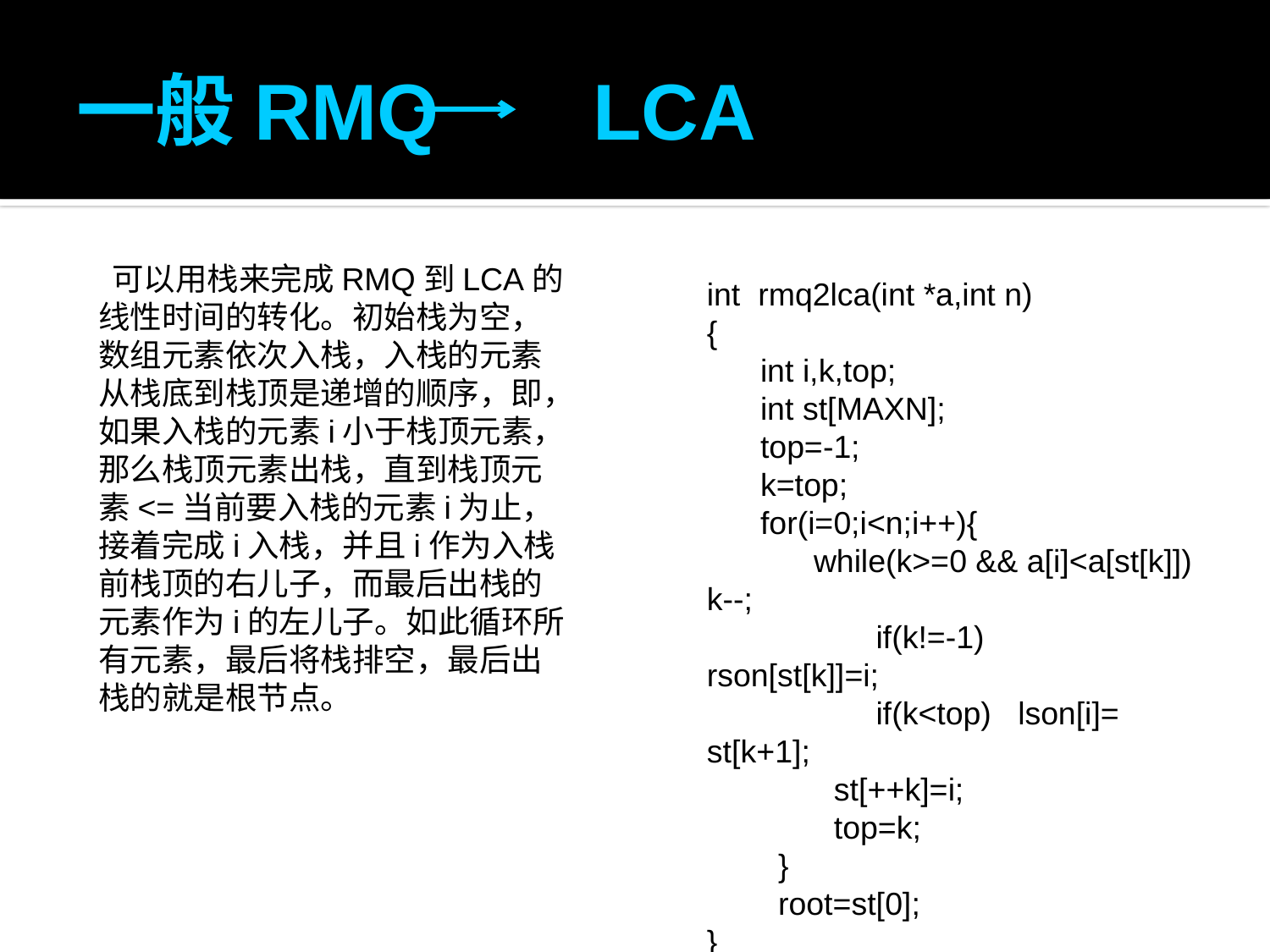

# 一般RMQ       LCA
       可以用栈来完成RMQ到LCA的线性时间的转化。初始栈为空，数组元素依次入栈，入栈的元素从栈底到栈顶是递增的顺序，即，如果入栈的元素i小于栈顶元素，那么栈顶元素出栈，直到栈顶元素<=当前要入栈的元素i为止，接着完成i入栈，并且i作为入栈前栈顶的右儿子，而最后出栈的元素作为i的左儿子。如此循环所有元素，最后将栈排空，最后出栈的就是根节点。
int  rmq2lca(int *a,int n)
{
      int i,k,top;
      int st[MAXN];
      top=-1;
      k=top;
      for(i=0;i<n;i++){
            while(k>=0 && a[i]<a[st[k]])  k--;
                   if(k!=-1)      rson[st[k]]=i;
                   if(k<top)   lson[i]= st[k+1];
	st[++k]=i;
	top=k;
        }
        root=st[0];
}